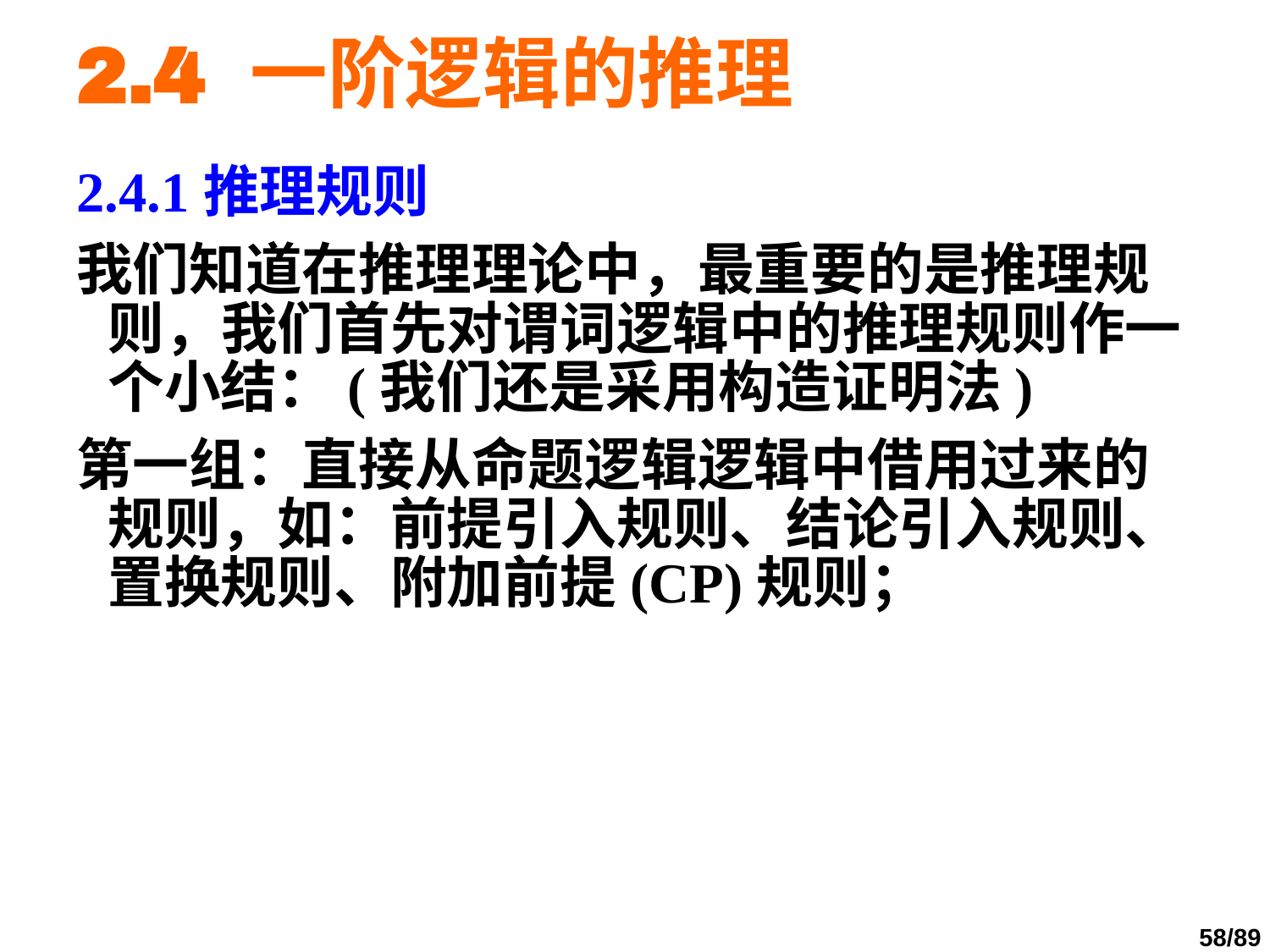

# 2.4 一阶逻辑的推理
2.4.1推理规则
我们知道在推理理论中，最重要的是推理规则，我们首先对谓词逻辑中的推理规则作一个小结：(我们还是采用构造证明法)
第一组：直接从命题逻辑逻辑中借用过来的规则，如：前提引入规则、结论引入规则、置换规则、附加前提(CP)规则；